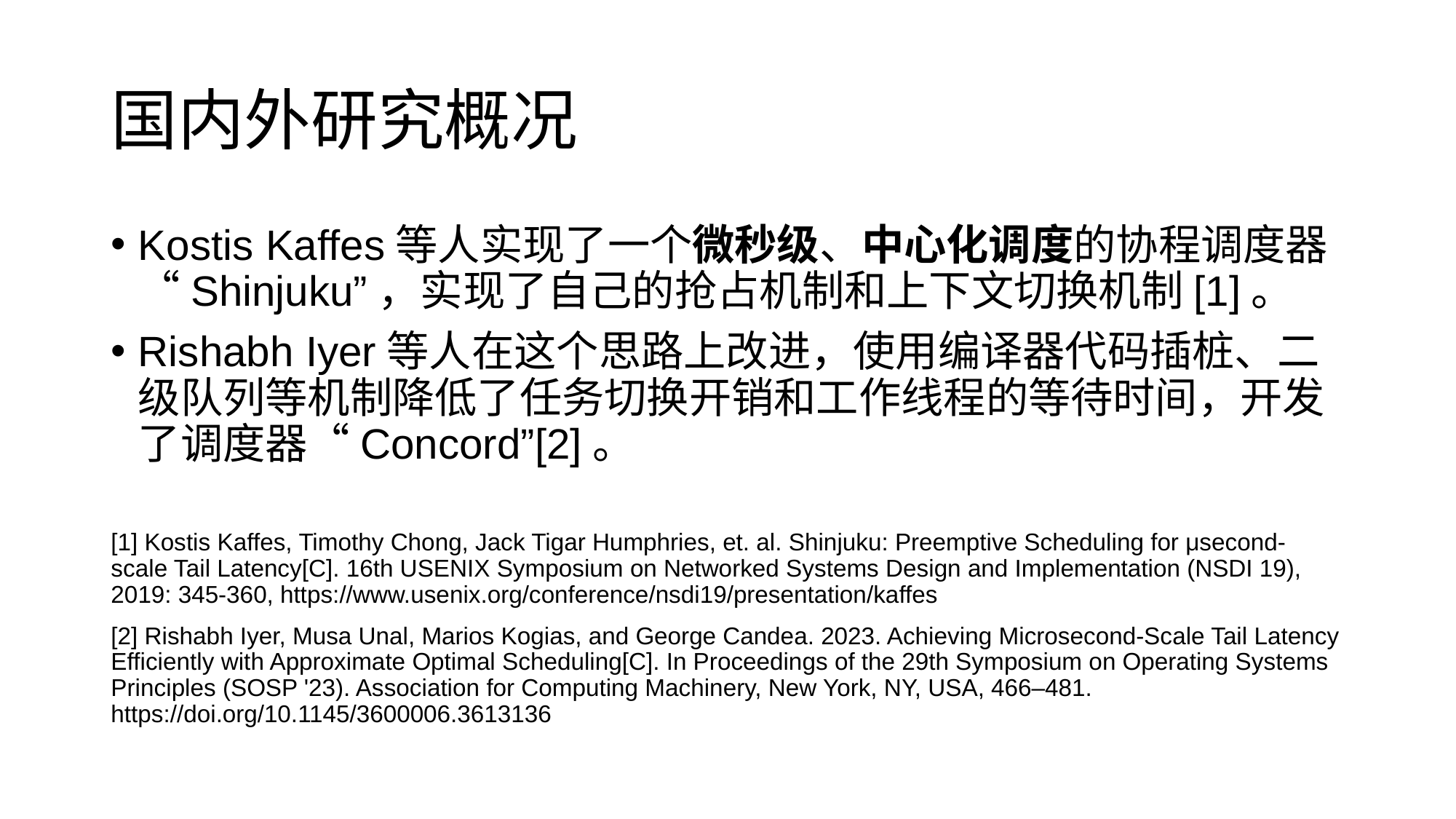

# 国内外研究概况
Kostis Kaffes等人实现了一个微秒级、中心化调度的协程调度器“Shinjuku”，实现了自己的抢占机制和上下文切换机制[1]。
Rishabh Iyer等人在这个思路上改进，使用编译器代码插桩、二级队列等机制降低了任务切换开销和工作线程的等待时间，开发了调度器“Concord”[2]。
[1] Kostis Kaffes, Timothy Chong, Jack Tigar Humphries, et. al. Shinjuku: Preemptive Scheduling for μsecond-scale Tail Latency[C]. 16th USENIX Symposium on Networked Systems Design and Implementation (NSDI 19), 2019: 345-360, https://www.usenix.org/conference/nsdi19/presentation/kaffes
[2] Rishabh Iyer, Musa Unal, Marios Kogias, and George Candea. 2023. Achieving Microsecond-Scale Tail Latency Efficiently with Approximate Optimal Scheduling[C]. In Proceedings of the 29th Symposium on Operating Systems Principles (SOSP '23). Association for Computing Machinery, New York, NY, USA, 466–481. https://doi.org/10.1145/3600006.3613136